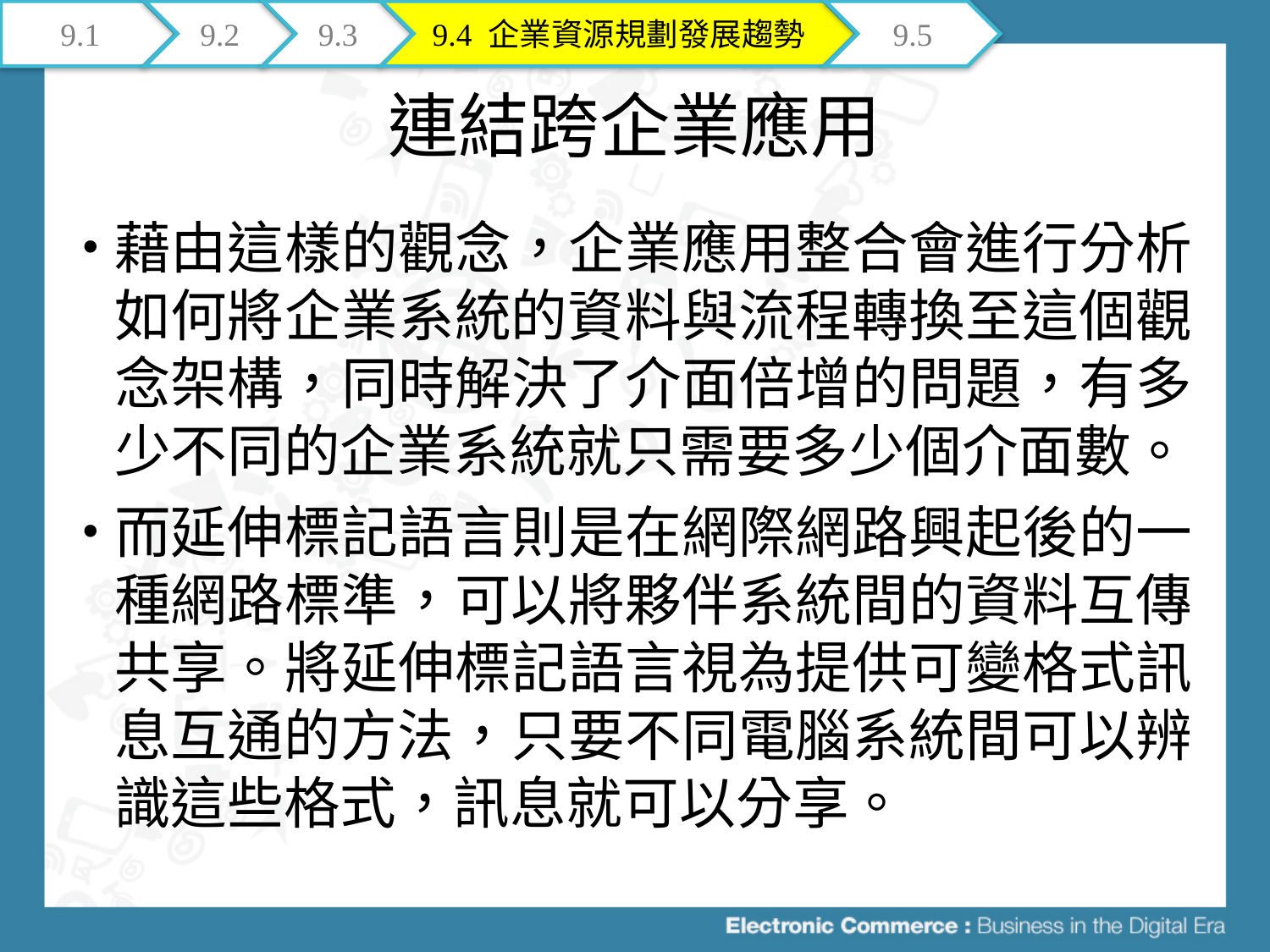

9.1
9.2
9.3
9.4 企業資源規劃發展趨勢
9.5
# 連結跨企業應用
藉由這樣的觀念，企業應用整合會進行分析如何將企業系統的資料與流程轉換至這個觀念架構，同時解決了介面倍增的問題，有多少不同的企業系統就只需要多少個介面數。
而延伸標記語言則是在網際網路興起後的一種網路標準，可以將夥伴系統間的資料互傳共享。將延伸標記語言視為提供可變格式訊息互通的方法，只要不同電腦系統間可以辨識這些格式，訊息就可以分享。